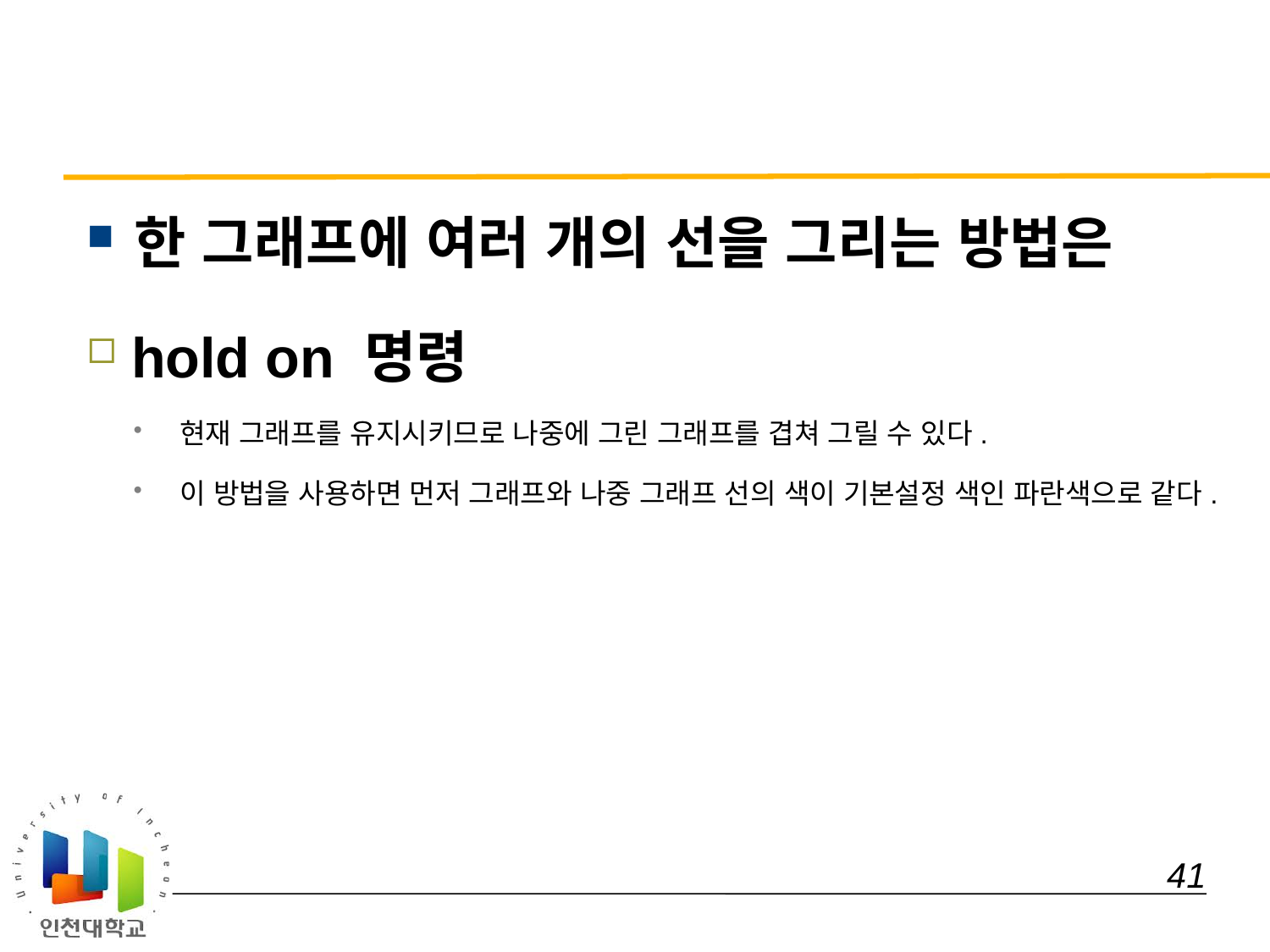

#
한 그래프에 여러 개의 선을 그리는 방법은
hold on 명령
현재 그래프를 유지시키므로 나중에 그린 그래프를 겹쳐 그릴 수 있다.
이 방법을 사용하면 먼저 그래프와 나중 그래프 선의 색이 기본설정 색인 파란색으로 같다.

 41